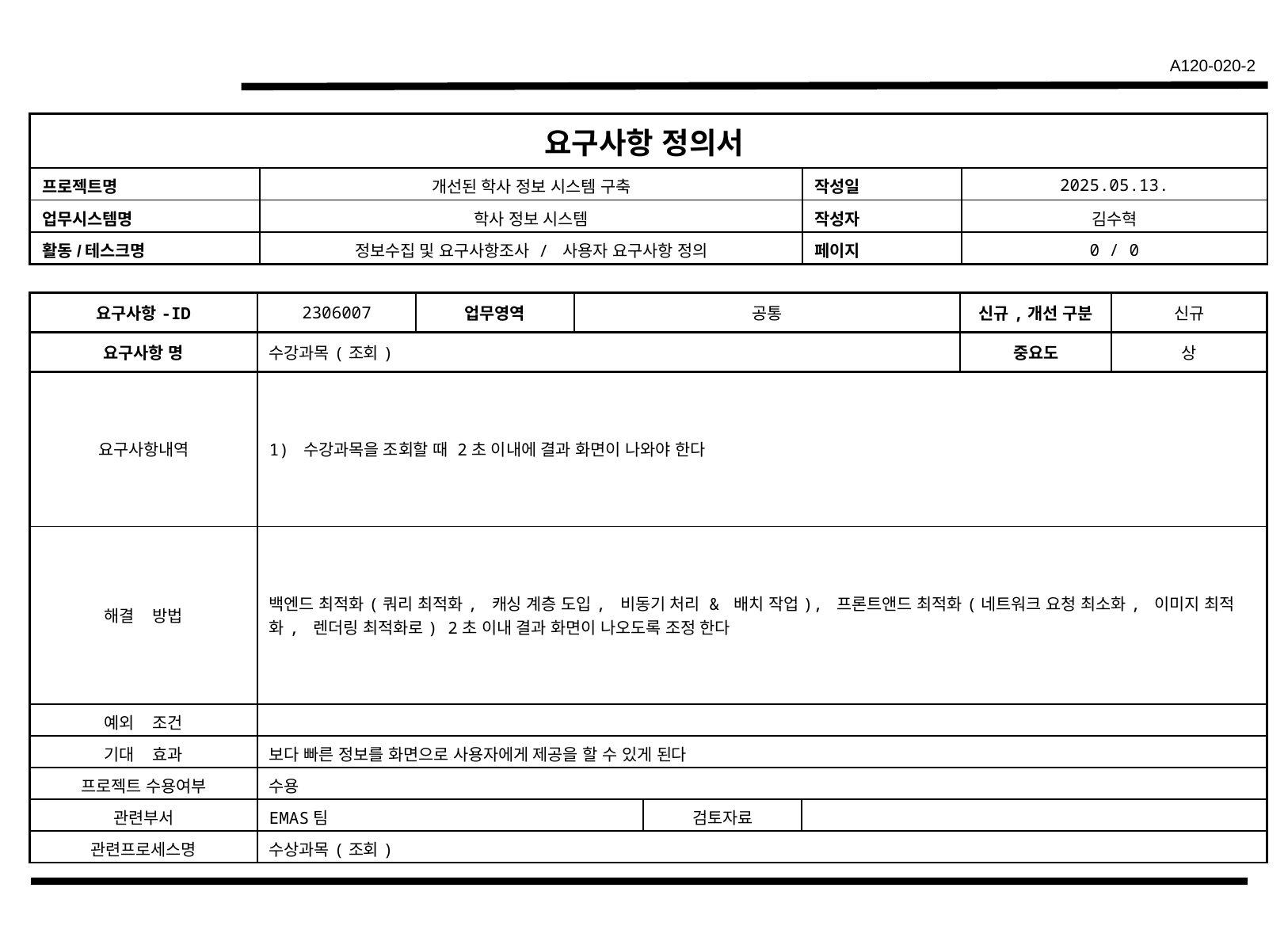

| 요구사항 정의서 |  |  |  |
| --- | --- | --- | --- |
| 프로젝트명 | 개선된 학사 정보 시스템 구축 | 작성일 | 2025.05.13. |
| 업무시스템명 | 학사 정보 시스템 | 작성자 | 김수혁 |
| 활동/테스크명 | 정보수집 및 요구사항조사 / 사용자 요구사항 정의 | 페이지 | 0 / 0 |
| 요구사항-ID | 2306007 | 업무영역 | 공통 |  |  | 신규,개선 구분 | 신규 |
| --- | --- | --- | --- | --- | --- | --- | --- |
| 요구사항 명 | 수강과목(조회) |  |  |  |  | 중요도 | 상 |
| 요구사항내역 | 1) 수강과목을 조회할 때 2초 이내에 결과 화면이 나와야 한다 |  |  |  |  |  |  |
| 해결 방법 | 백엔드 최적화(쿼리 최적화, 캐싱 계층 도입, 비동기 처리 & 배치 작업), 프론트앤드 최적화(네트워크 요청 최소화, 이미지 최적화, 렌더링 최적화로) 2초 이내 결과 화면이 나오도록 조정 한다 |  |  |  |  |  |  |
| 예외 조건 |  |  |  |  |  |  |  |
| 기대 효과 | 보다 빠른 정보를 화면으로 사용자에게 제공을 할 수 있게 된다 |  |  |  |  |  |  |
| 프로젝트 수용여부 | 수용 |  |  |  |  |  |  |
| 관련부서 | EMAS팀 |  |  | 검토자료 |  |  |  |
| 관련프로세스명 | 수상과목(조회) |  |  |  |  |  |  |